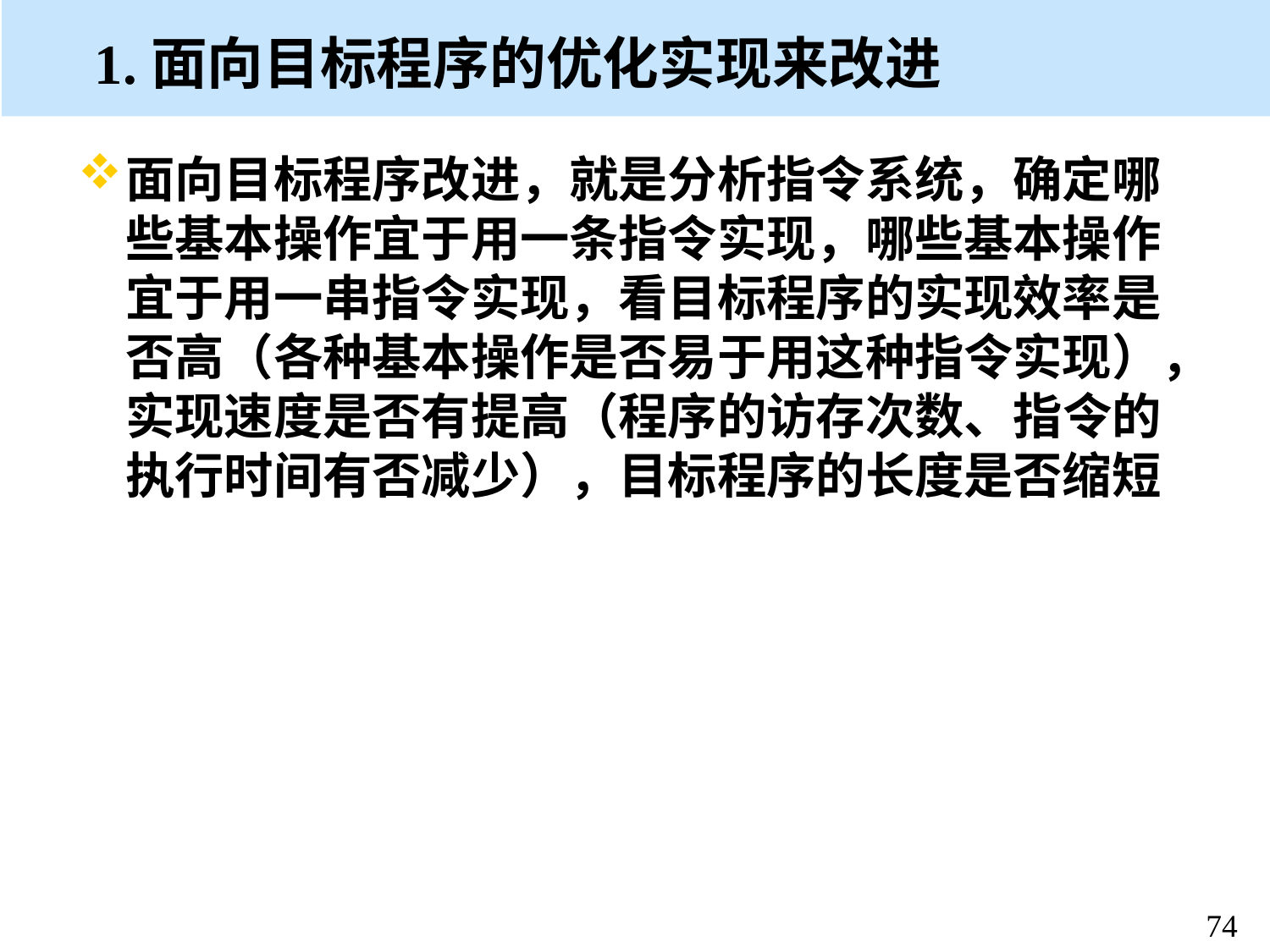

# 1.面向目标程序的优化实现来改进
面向目标程序改进，就是分析指令系统，确定哪些基本操作宜于用一条指令实现，哪些基本操作宜于用一串指令实现，看目标程序的实现效率是否高（各种基本操作是否易于用这种指令实现），实现速度是否有提高（程序的访存次数、指令的执行时间有否减少），目标程序的长度是否缩短